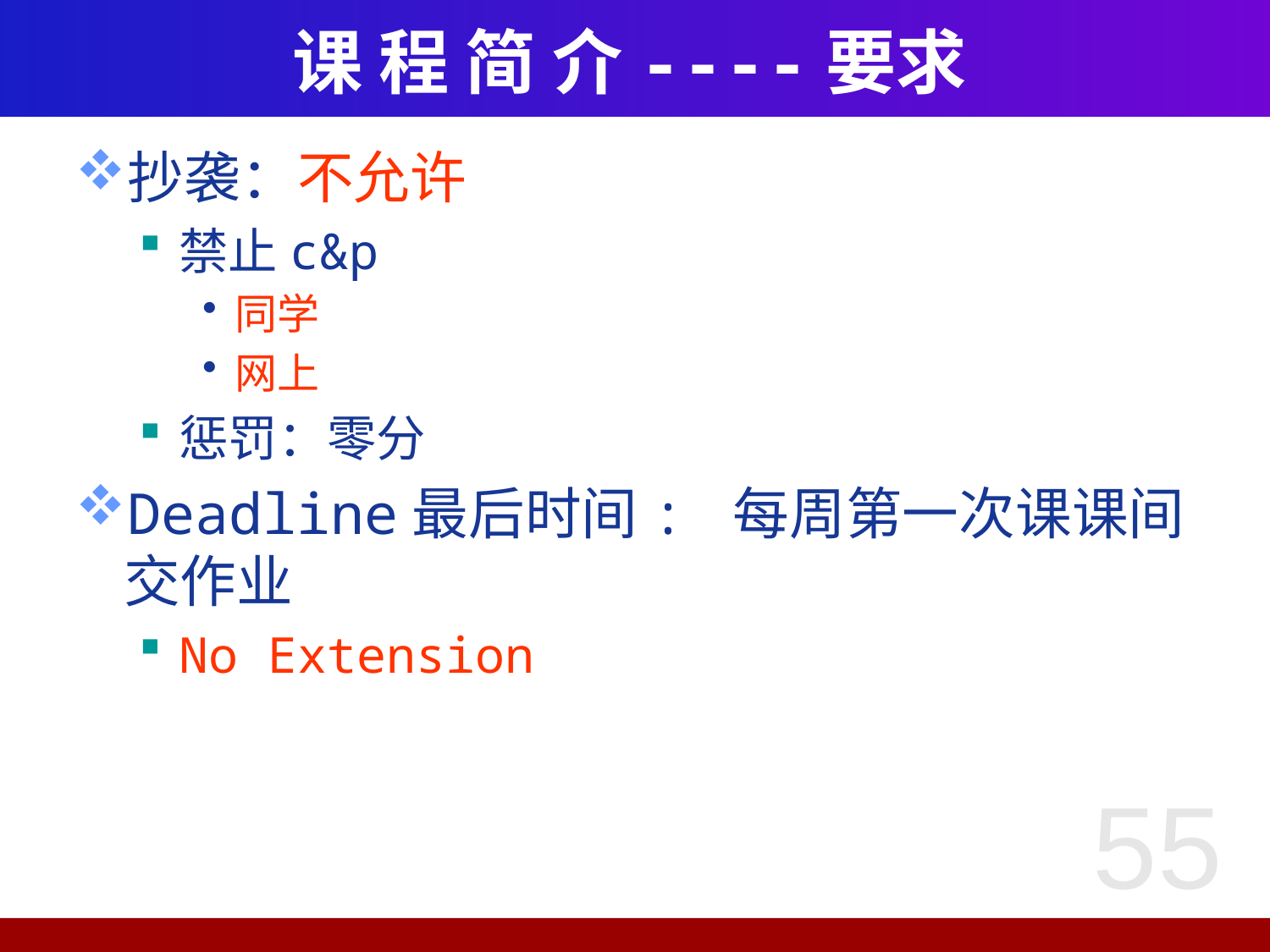

# 课 程 简 介----要求
抄袭：不允许
禁止c&p
同学
网上
惩罚：零分
Deadline最后时间: 每周第一次课课间交作业
No Extension
55